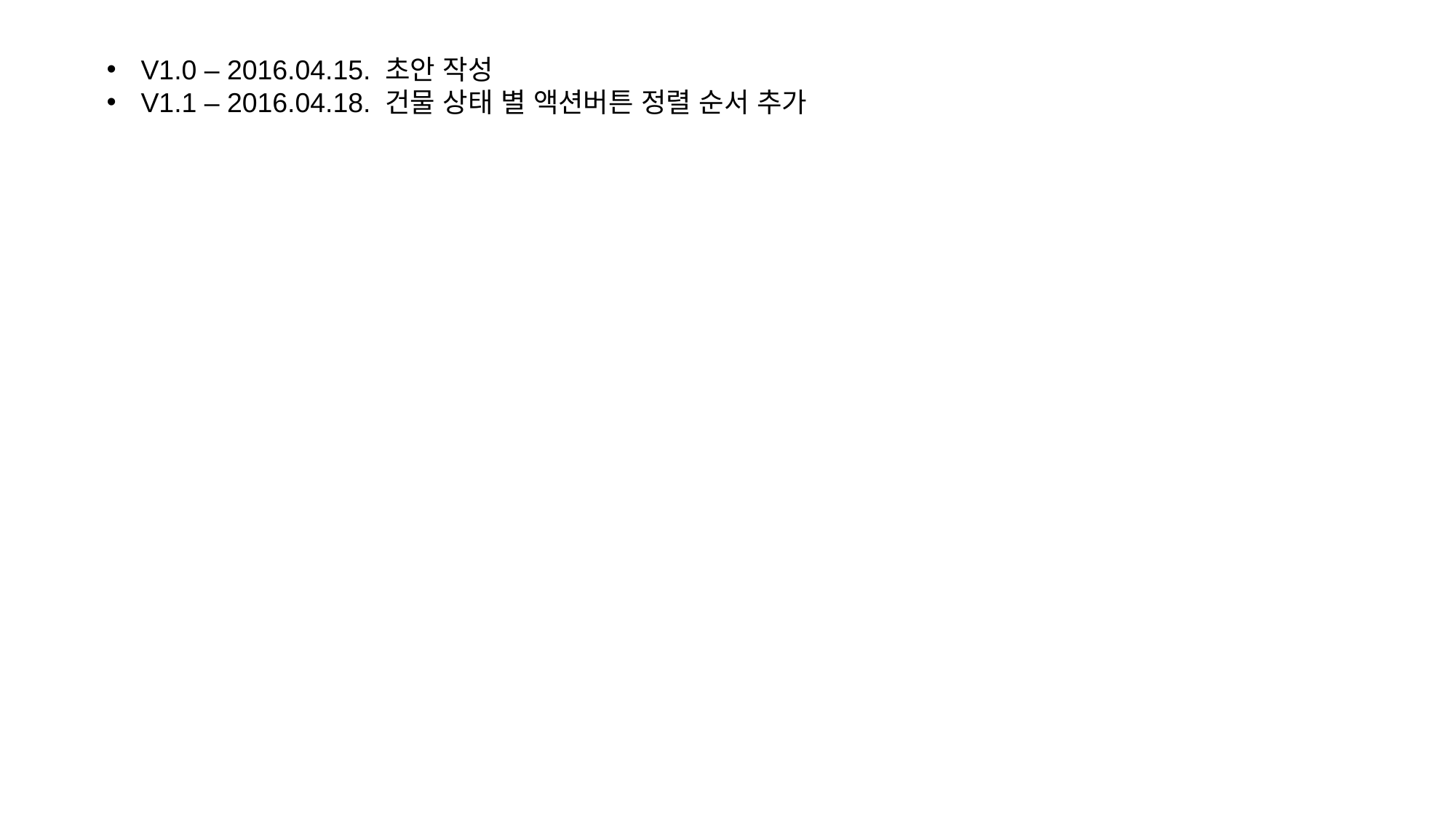

V1.0 – 2016.04.15. 초안 작성
V1.1 – 2016.04.18. 건물 상태 별 액션버튼 정렬 순서 추가